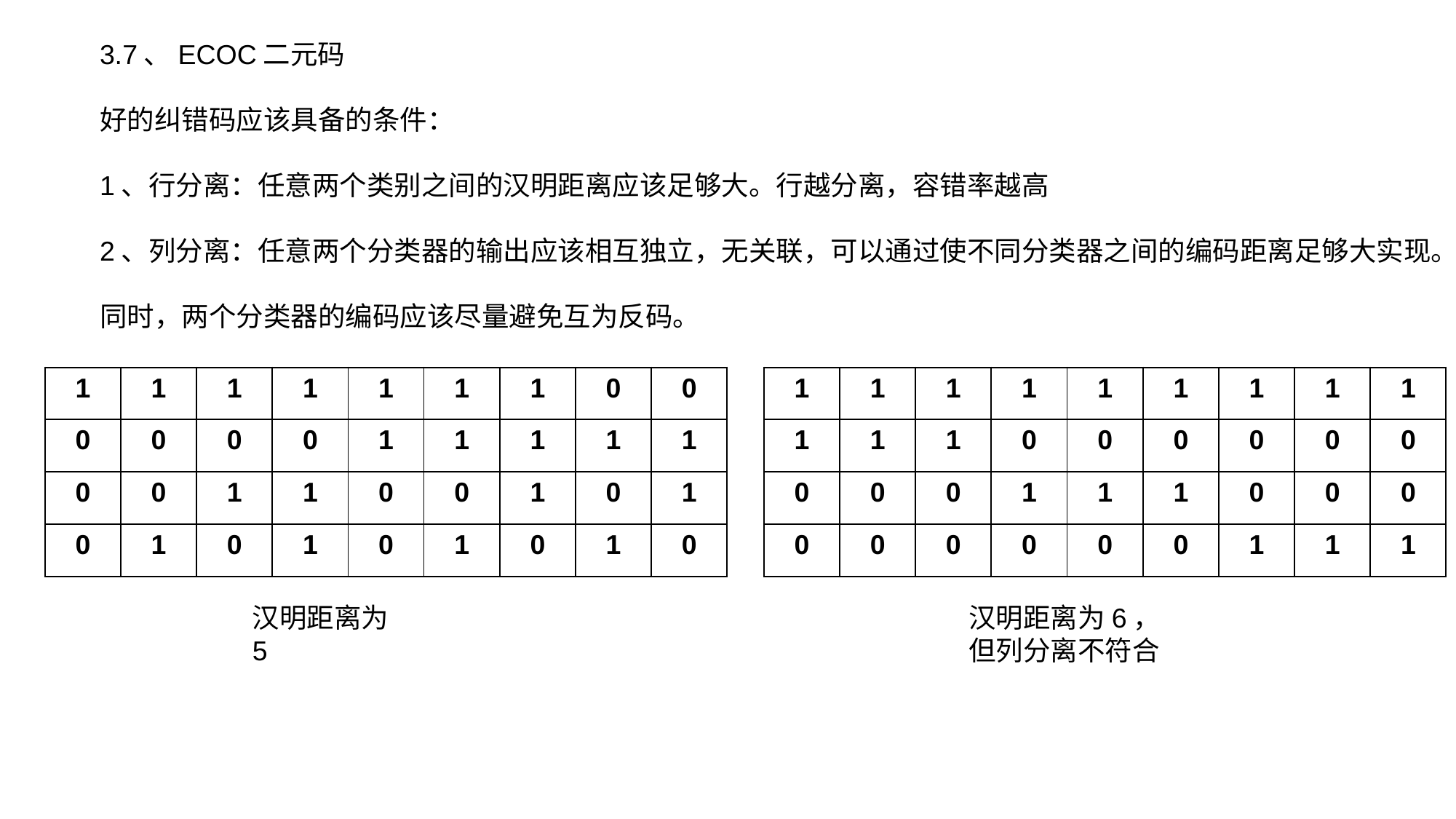

3.7、ECOC二元码

好的纠错码应该具备的条件：

1、行分离：任意两个类别之间的汉明距离应该足够大。行越分离，容错率越高

2、列分离：任意两个分类器的输出应该相互独立，无关联，可以通过使不同分类器之间的编码距离足够大实现。

同时，两个分类器的编码应该尽量避免互为反码。

| 1 | 1 | 1 | 1 | 1 | 1 | 1 | 0 | 0 |
| --- | --- | --- | --- | --- | --- | --- | --- | --- |
| 0 | 0 | 0 | 0 | 1 | 1 | 1 | 1 | 1 |
| 0 | 0 | 1 | 1 | 0 | 0 | 1 | 0 | 1 |
| 0 | 1 | 0 | 1 | 0 | 1 | 0 | 1 | 0 |
| 1 | 1 | 1 | 1 | 1 | 1 | 1 | 1 | 1 |
| --- | --- | --- | --- | --- | --- | --- | --- | --- |
| 1 | 1 | 1 | 0 | 0 | 0 | 0 | 0 | 0 |
| 0 | 0 | 0 | 1 | 1 | 1 | 0 | 0 | 0 |
| 0 | 0 | 0 | 0 | 0 | 0 | 1 | 1 | 1 |
汉明距离为5
汉明距离为6，但列分离不符合